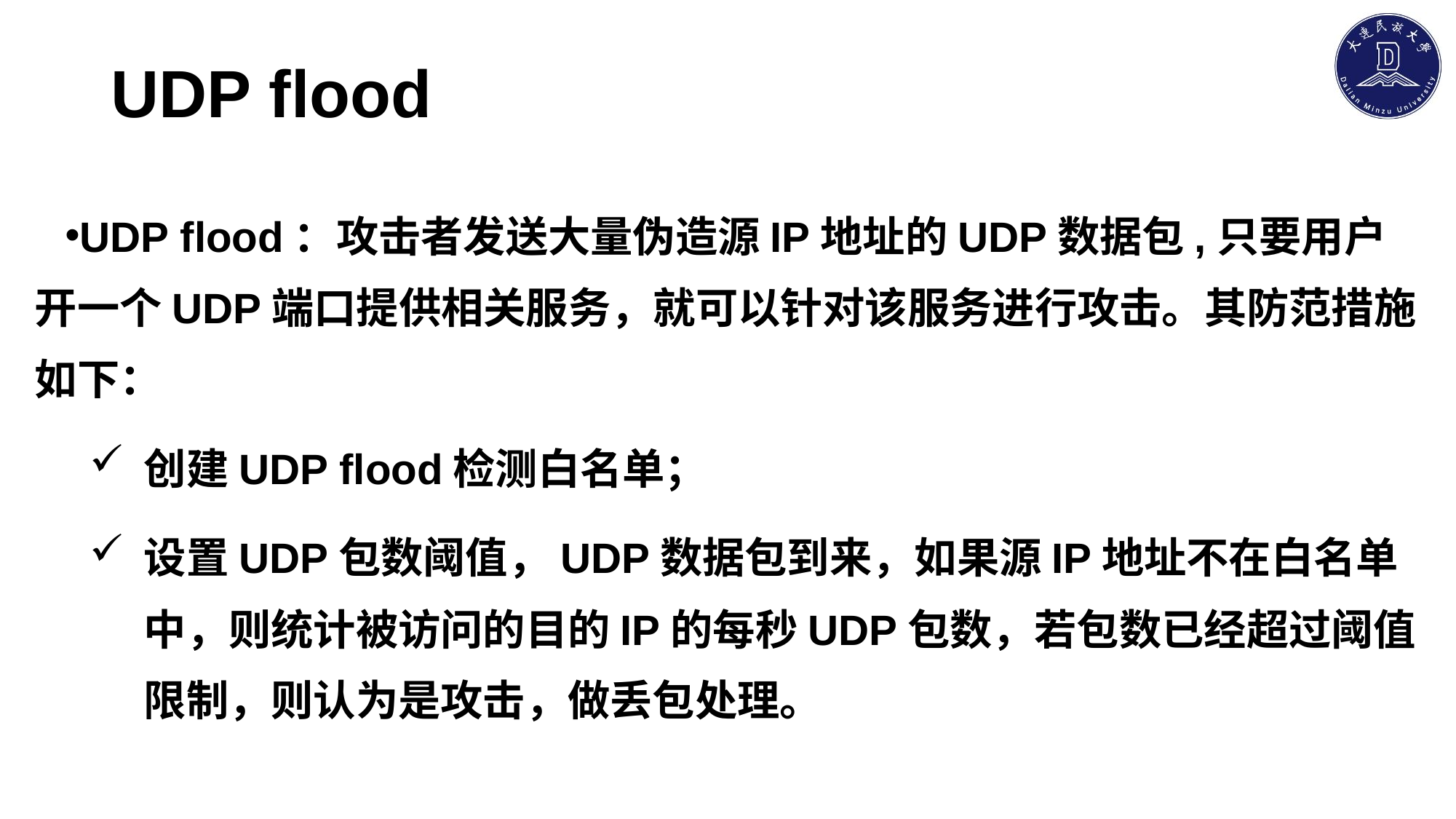

# UDP flood
UDP flood：攻击者发送大量伪造源IP地址的UDP数据包,只要用户开一个UDP端口提供相关服务，就可以针对该服务进行攻击。其防范措施如下：
创建UDP flood检测白名单；
设置UDP包数阈值，UDP数据包到来，如果源IP地址不在白名单中，则统计被访问的目的IP的每秒UDP包数，若包数已经超过阈值限制，则认为是攻击，做丢包处理。